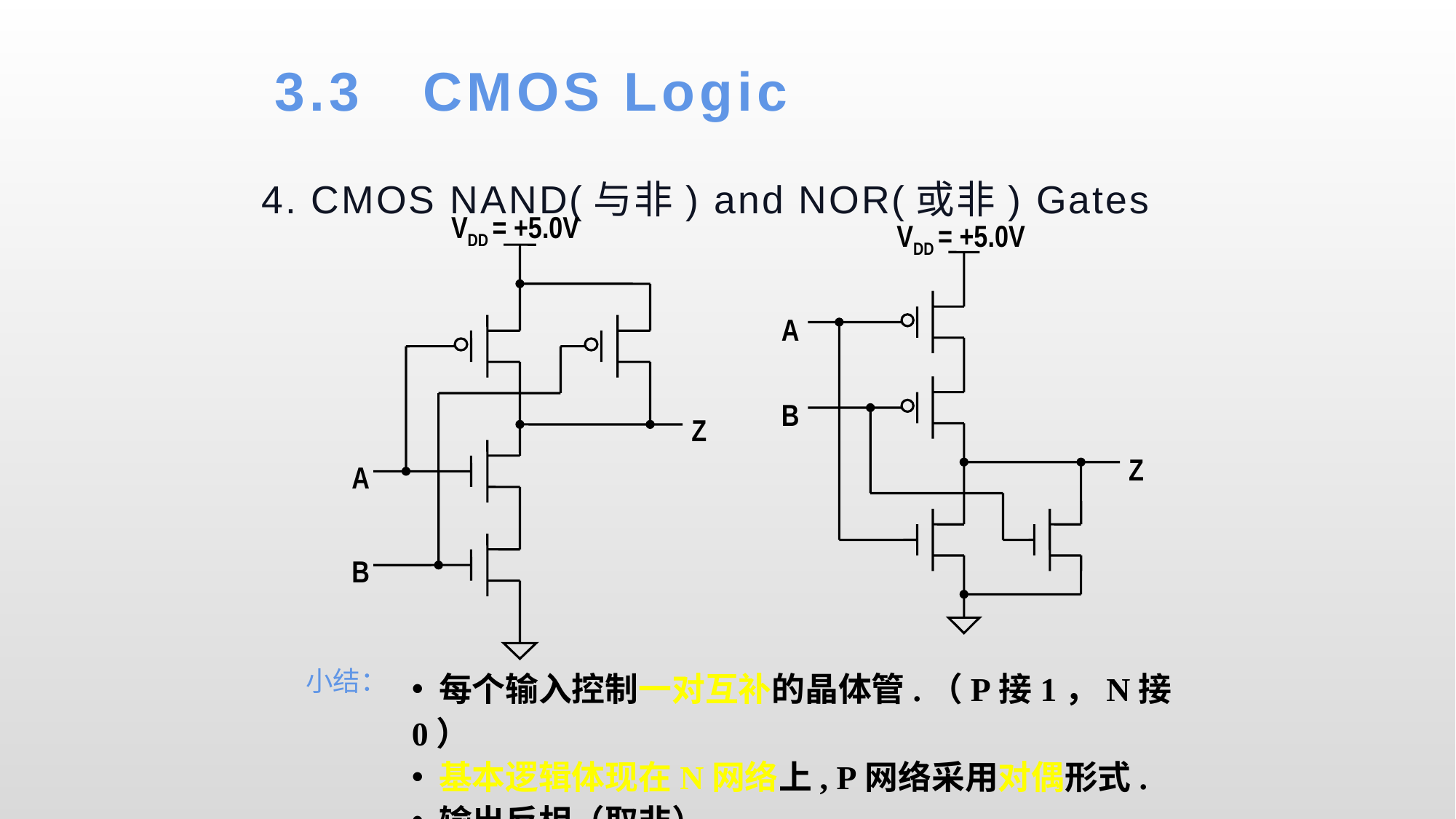

# 3.3   CMOS Logic
4. CMOS NAND(与非) and NOR(或非) Gates
VDD = +5.0V

Z

A

B

VDD = +5.0V

A

B

Z

小结：
 每个输入控制一对互补的晶体管.（P接1，N接0）
 基本逻辑体现在N网络上, P网络采用对偶形式.
 输出反相（取非）.
2